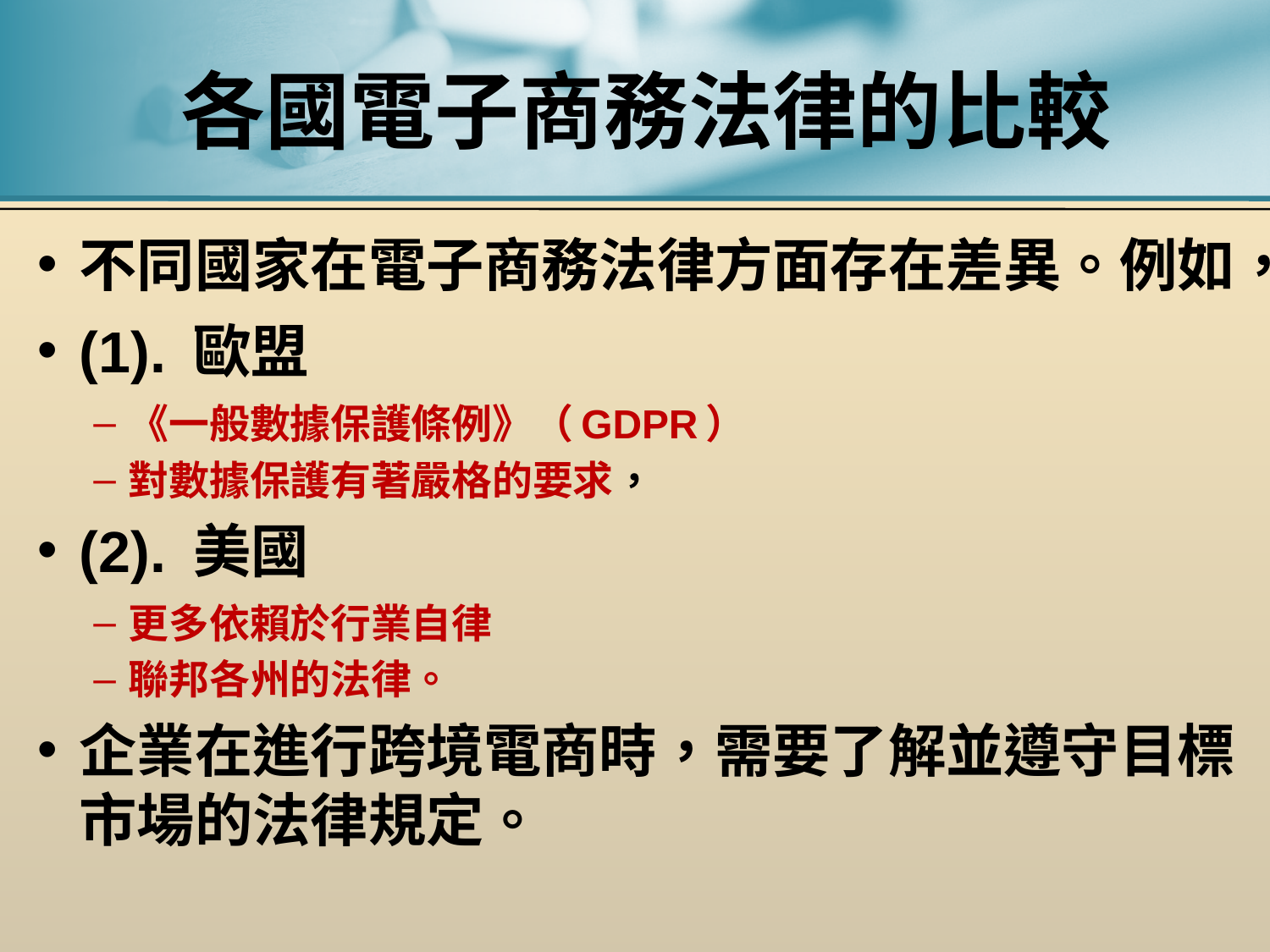

# 各國電子商務法律的比較
不同國家在電子商務法律方面存在差異。例如，
(1). 歐盟
《一般數據保護條例》（GDPR）
對數據保護有著嚴格的要求，
(2). 美國
更多依賴於行業自律
聯邦各州的法律。
企業在進行跨境電商時，需要了解並遵守目標市場的法律規定。